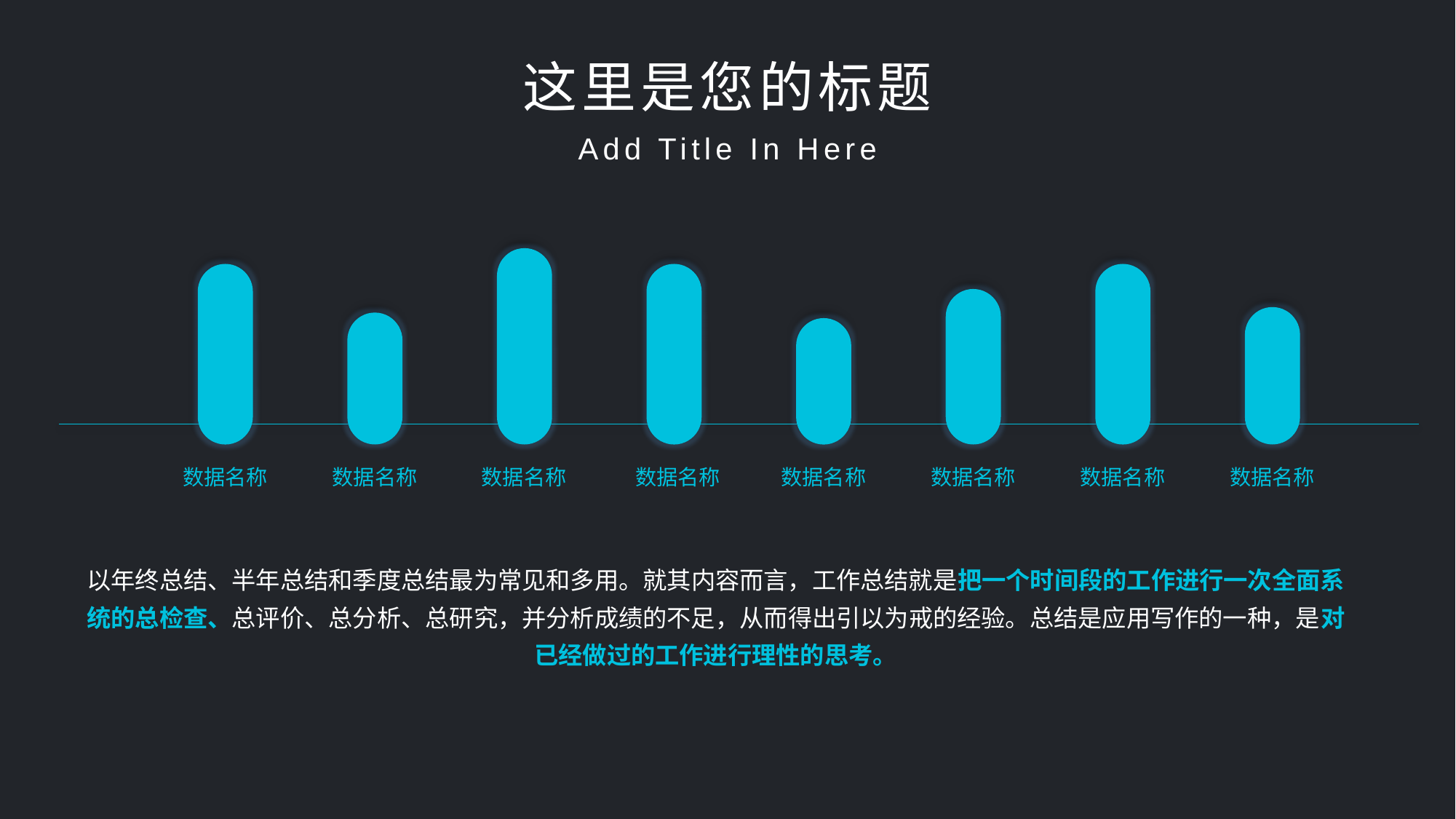

这里是您的标题
Add Title In Here

数据名称
数据名称
数据名称
数据名称
数据名称
数据名称
数据名称
数据名称
以年终总结、半年总结和季度总结最为常见和多用。就其内容而言，工作总结就是把一个时间段的工作进行一次全面系统的总检查、总评价、总分析、总研究，并分析成绩的不足，从而得出引以为戒的经验。总结是应用写作的一种，是对已经做过的工作进行理性的思考。